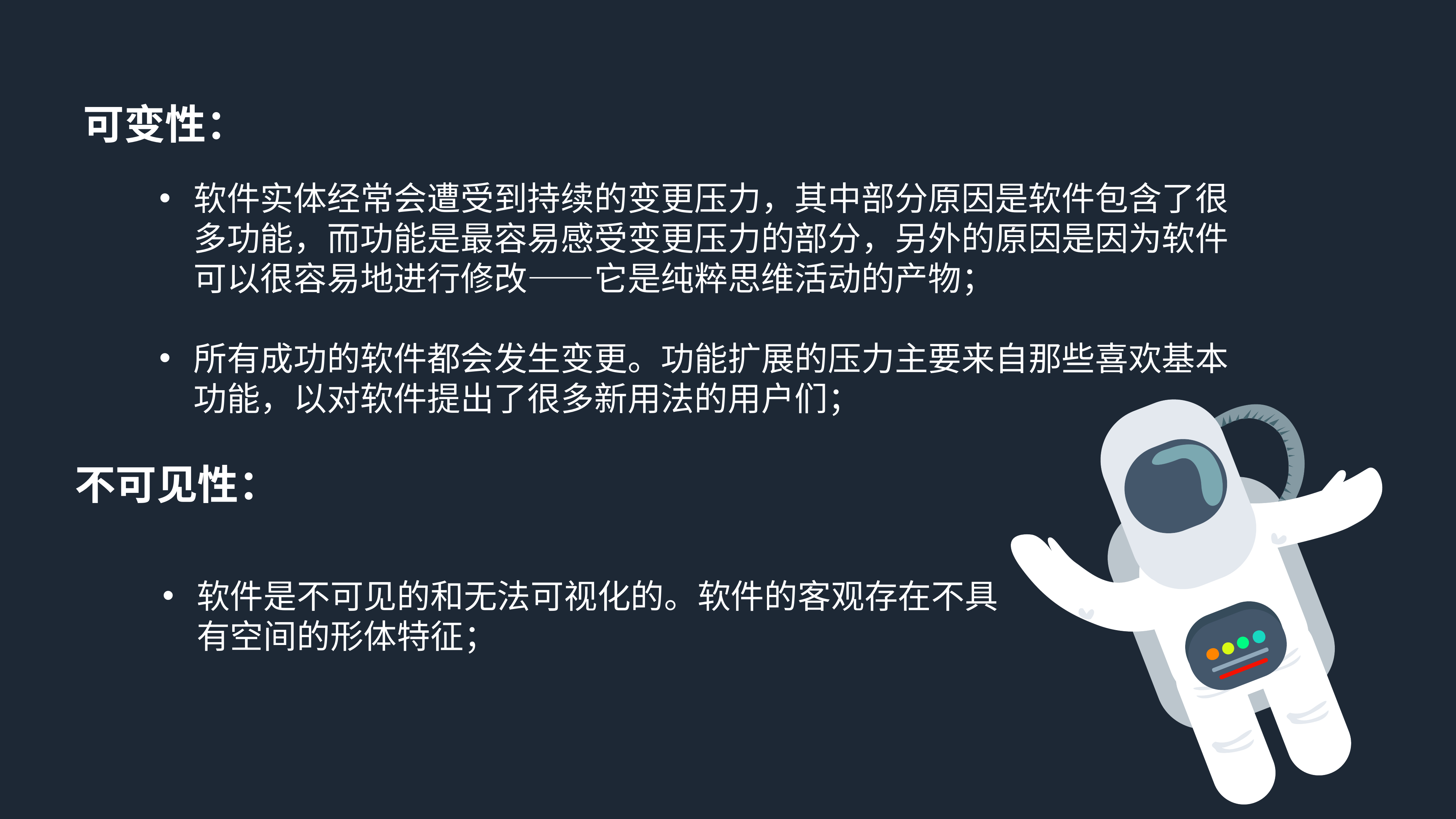

可变性：
软件实体经常会遭受到持续的变更压力，其中部分原因是软件包含了很多功能，而功能是最容易感受变更压力的部分，另外的原因是因为软件可以很容易地进行修改——它是纯粹思维活动的产物；

所有成功的软件都会发生变更。功能扩展的压力主要来自那些喜欢基本功能，以对软件提出了很多新用法的用户们；

不可见性：
软件是不可见的和无法可视化的。软件的客观存在不具有空间的形体特征；